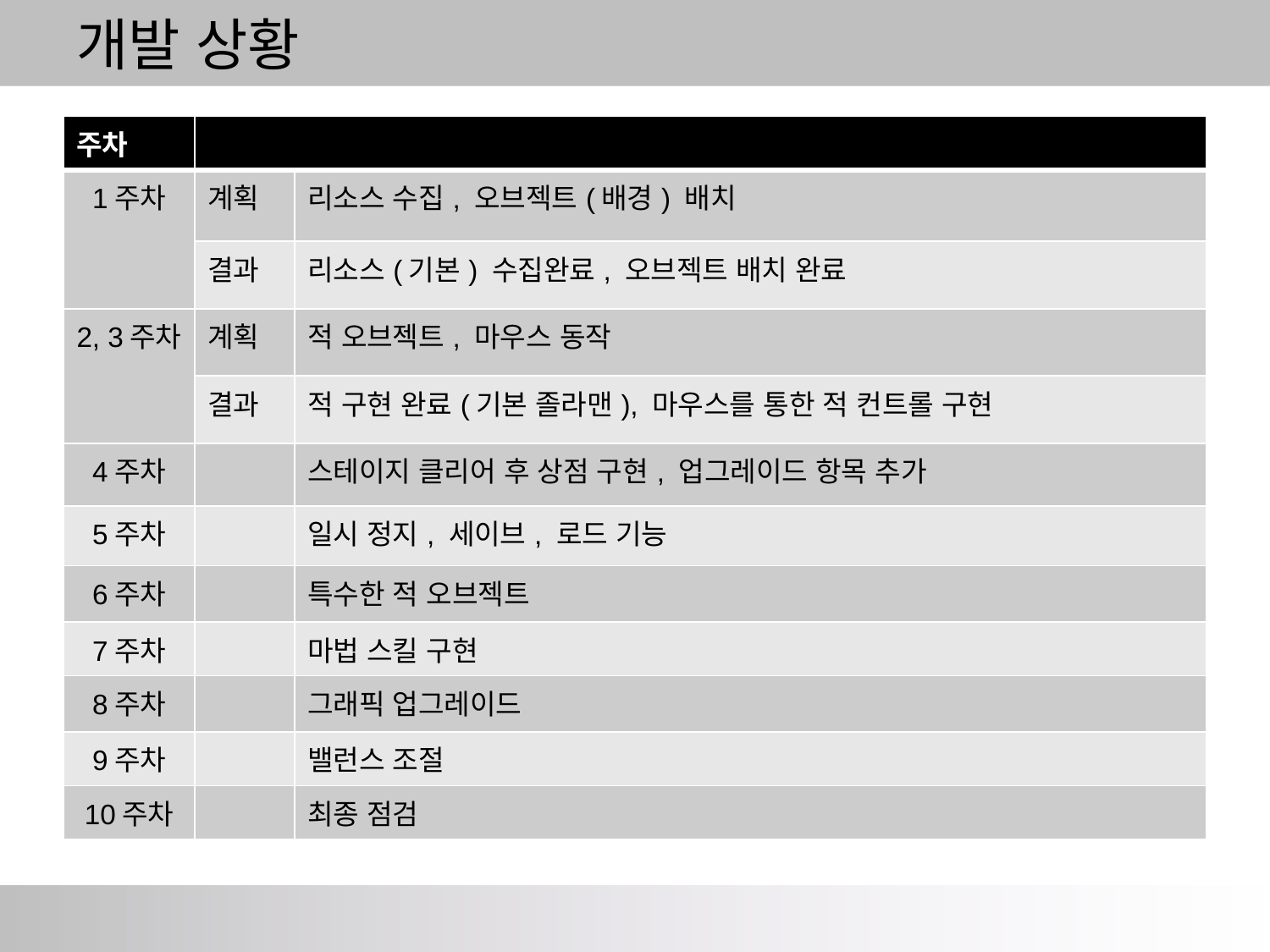

# 개발 상황
| 주차 |  |  |
| --- | --- | --- |
| 1주차 | 계획 | 리소스 수집, 오브젝트(배경) 배치 |
|  | 결과 | 리소스(기본) 수집완료, 오브젝트 배치 완료 |
| 2, 3주차 | 계획 | 적 오브젝트, 마우스 동작 |
|  | 결과 | 적 구현 완료(기본 졸라맨), 마우스를 통한 적 컨트롤 구현 |
| 4주차 |  | 스테이지 클리어 후 상점 구현, 업그레이드 항목 추가 |
| 5주차 |  | 일시 정지, 세이브, 로드 기능 |
| 6주차 |  | 특수한 적 오브젝트 |
| 7주차 |  | 마법 스킬 구현 |
| 8주차 |  | 그래픽 업그레이드 |
| 9주차 |  | 밸런스 조절 |
| 10주차 |  | 최종 점검 |